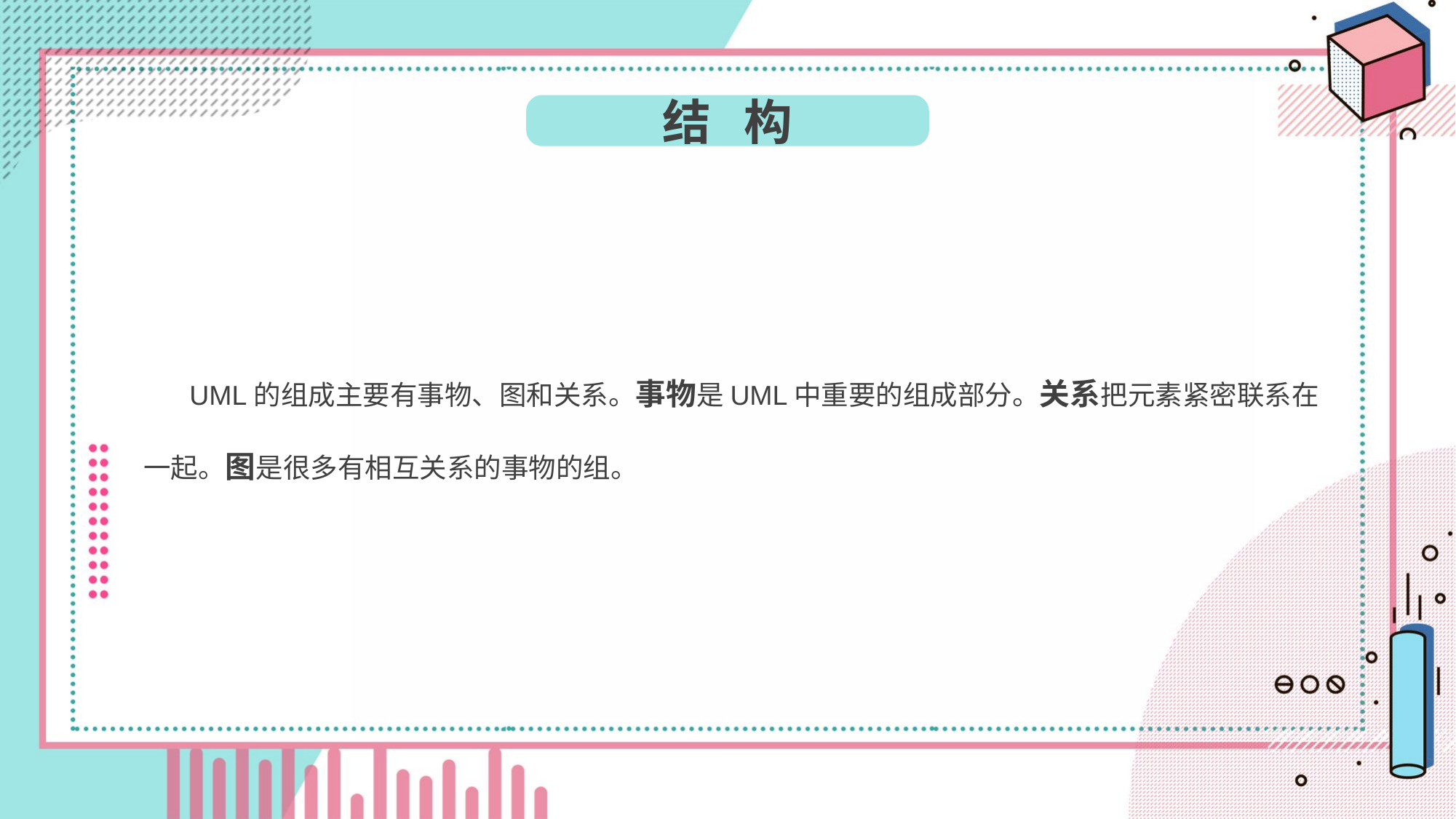

结   构
      UML的组成主要有事物、图和关系。事物是UML中重要的组成部分。关系把元素紧密联系在一起。图是很多有相互关系的事物的组。